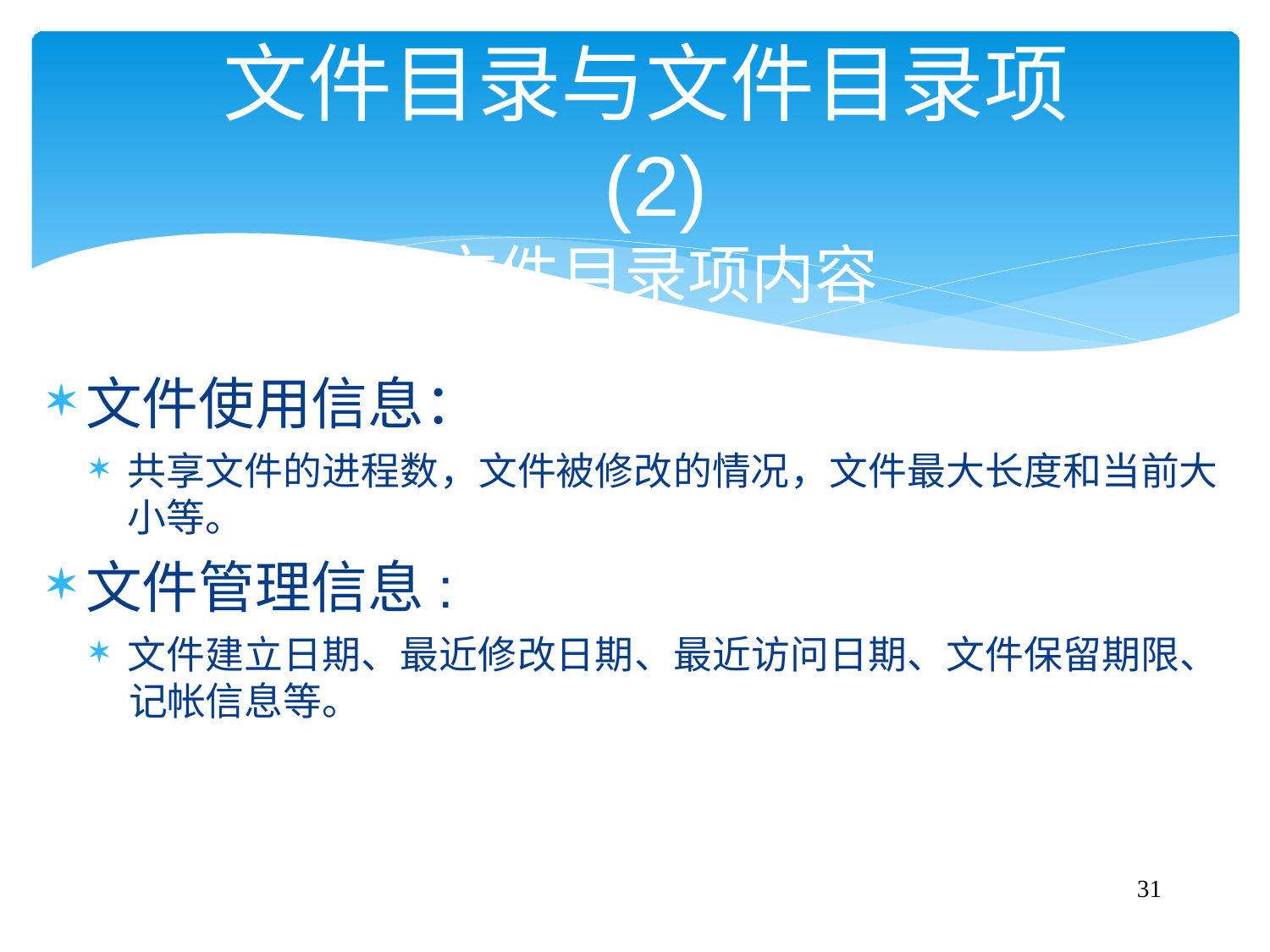

# 文件目录与文件目录项(2)
文件目录项内容
文件使用信息：
共享文件的进程数，文件被修改的情况，文件最大长度和当前大 小等。
文件管理信息:
文件建立日期、最近修改日期、最近访问日期、文件保留期限、
记帐信息等。

31